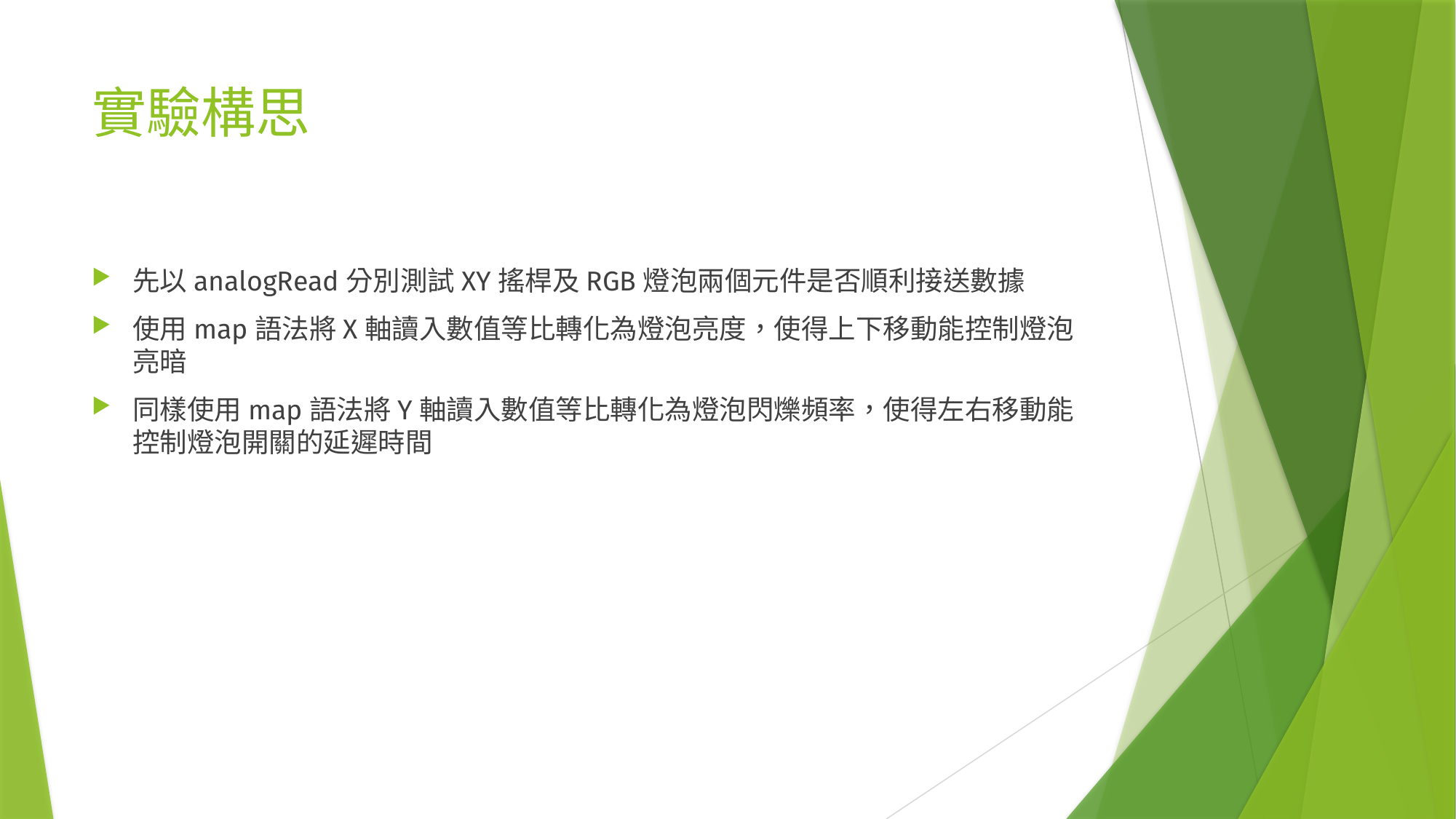

# 實驗構思
先以analogRead分別測試XY搖桿及RGB燈泡兩個元件是否順利接送數據
使用map語法將X軸讀入數值等比轉化為燈泡亮度，使得上下移動能控制燈泡亮暗
同樣使用map語法將Y軸讀入數值等比轉化為燈泡閃爍頻率，使得左右移動能控制燈泡開關的延遲時間